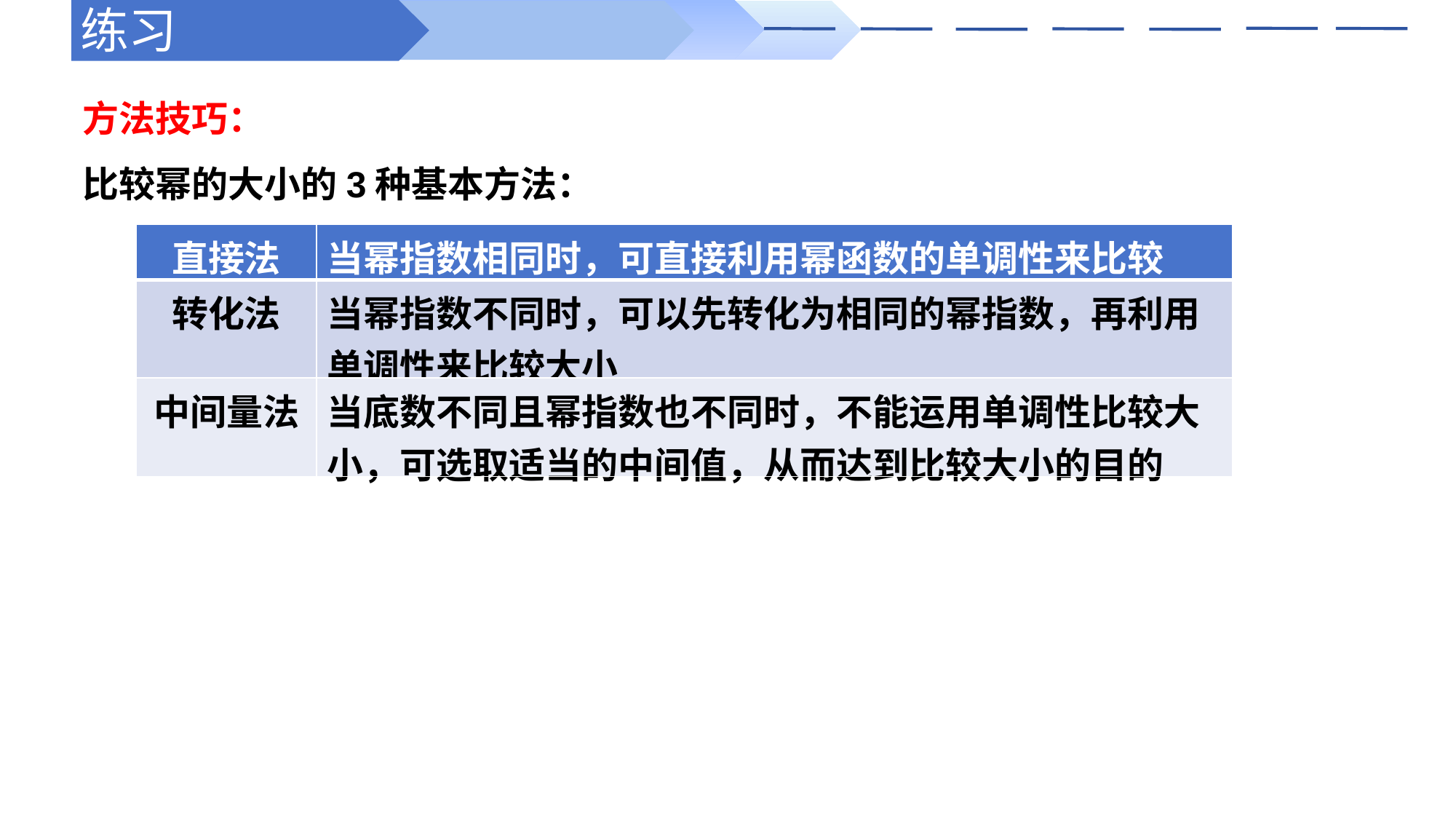

练习

方法技巧：
比较幂的大小的3种基本方法：

| 直接法 | 当幂指数相同时，可直接利用幂函数的单调性来比较 |
| --- | --- |
| 转化法 | 当幂指数不同时，可以先转化为相同的幂指数，再利用单调性来比较大小 |
| 中间量法 | 当底数不同且幂指数也不同时，不能运用单调性比较大小，可选取适当的中间值，从而达到比较大小的目的 |